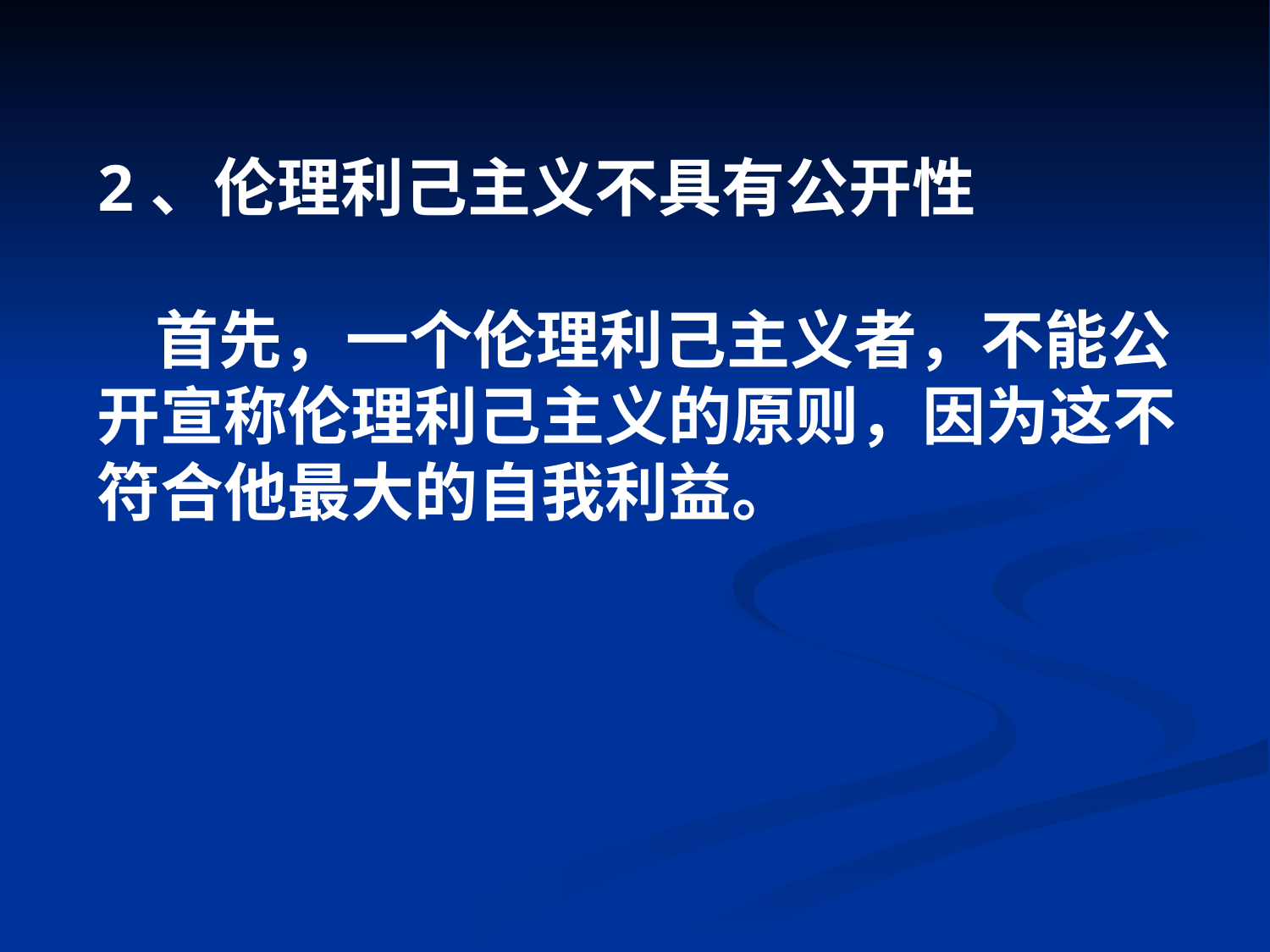

2、伦理利己主义不具有公开性

   首先，一个伦理利己主义者，不能公开宣称伦理利己主义的原则，因为这不符合他最大的自我利益。